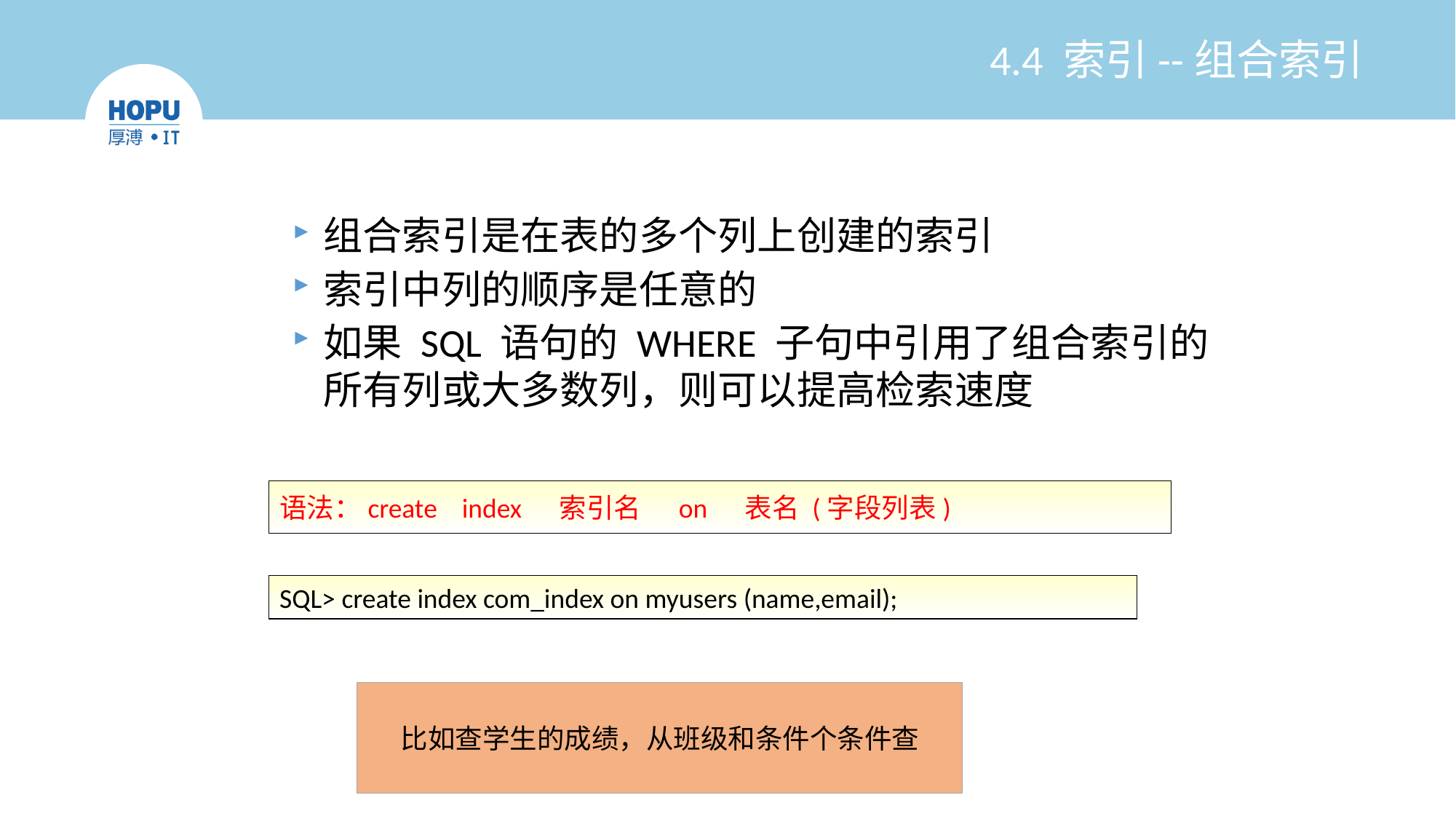

# 4.4 索引--组合索引
组合索引是在表的多个列上创建的索引
索引中列的顺序是任意的
如果 SQL 语句的 WHERE 子句中引用了组合索引的所有列或大多数列，则可以提高检索速度
语法：create    index     索引名     on     表名 (字段列表)
SQL> create index com_index on myusers (name,email);
比如查学生的成绩，从班级和条件个条件查